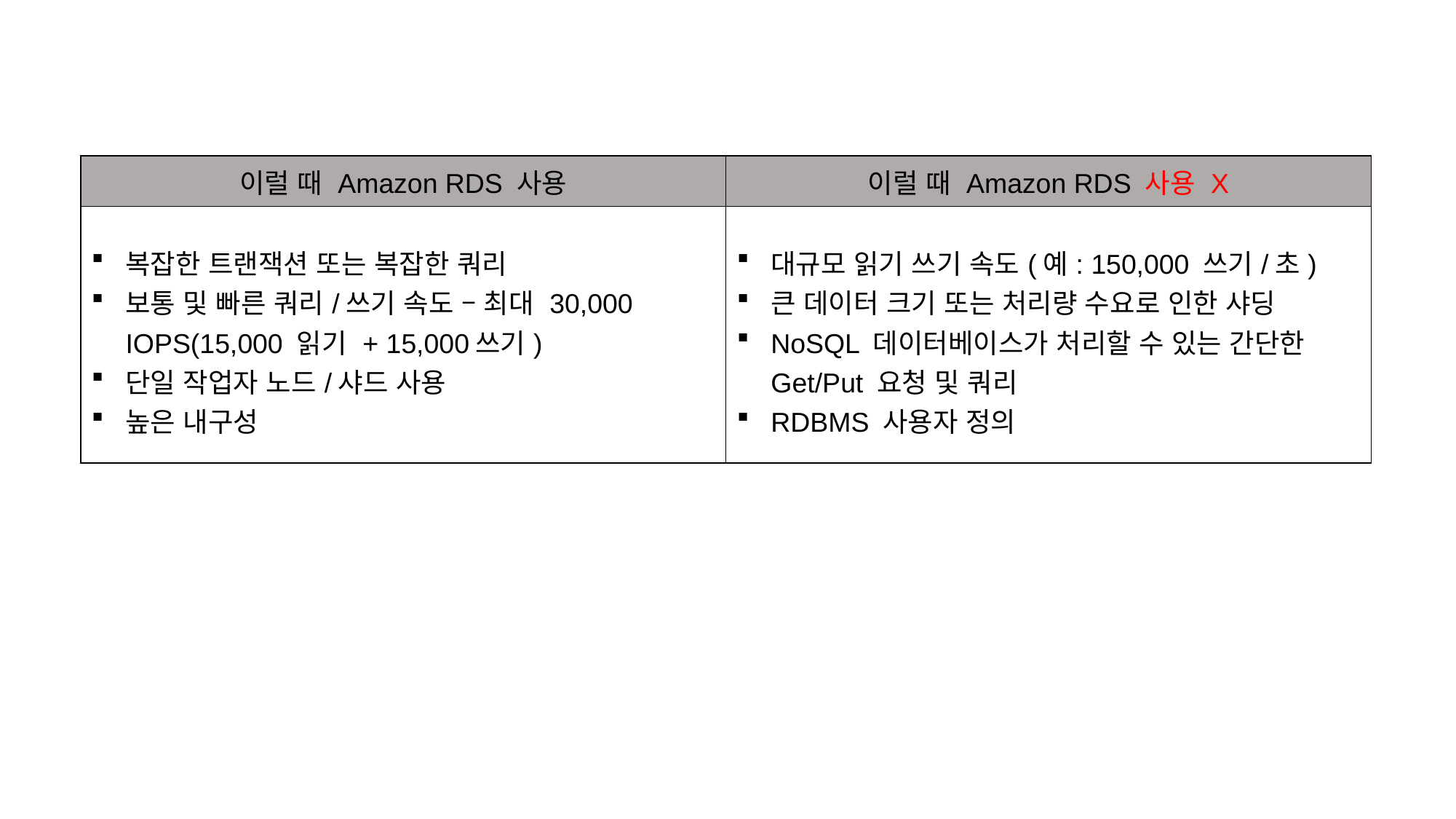

| 이럴 때 Amazon RDS 사용 | 이럴 때 Amazon RDS 사용 X |
| --- | --- |
| 복잡한 트랜잭션 또는 복잡한 쿼리 보통 및 빠른 쿼리/쓰기 속도 – 최대 30,000 IOPS(15,000 읽기 + 15,000쓰기) 단일 작업자 노드/샤드 사용 높은 내구성 | 대규모 읽기 쓰기 속도(예: 150,000 쓰기/초) 큰 데이터 크기 또는 처리량 수요로 인한 샤딩 NoSQL 데이터베이스가 처리할 수 있는 간단한 Get/Put 요청 및 쿼리 RDBMS 사용자 정의 |